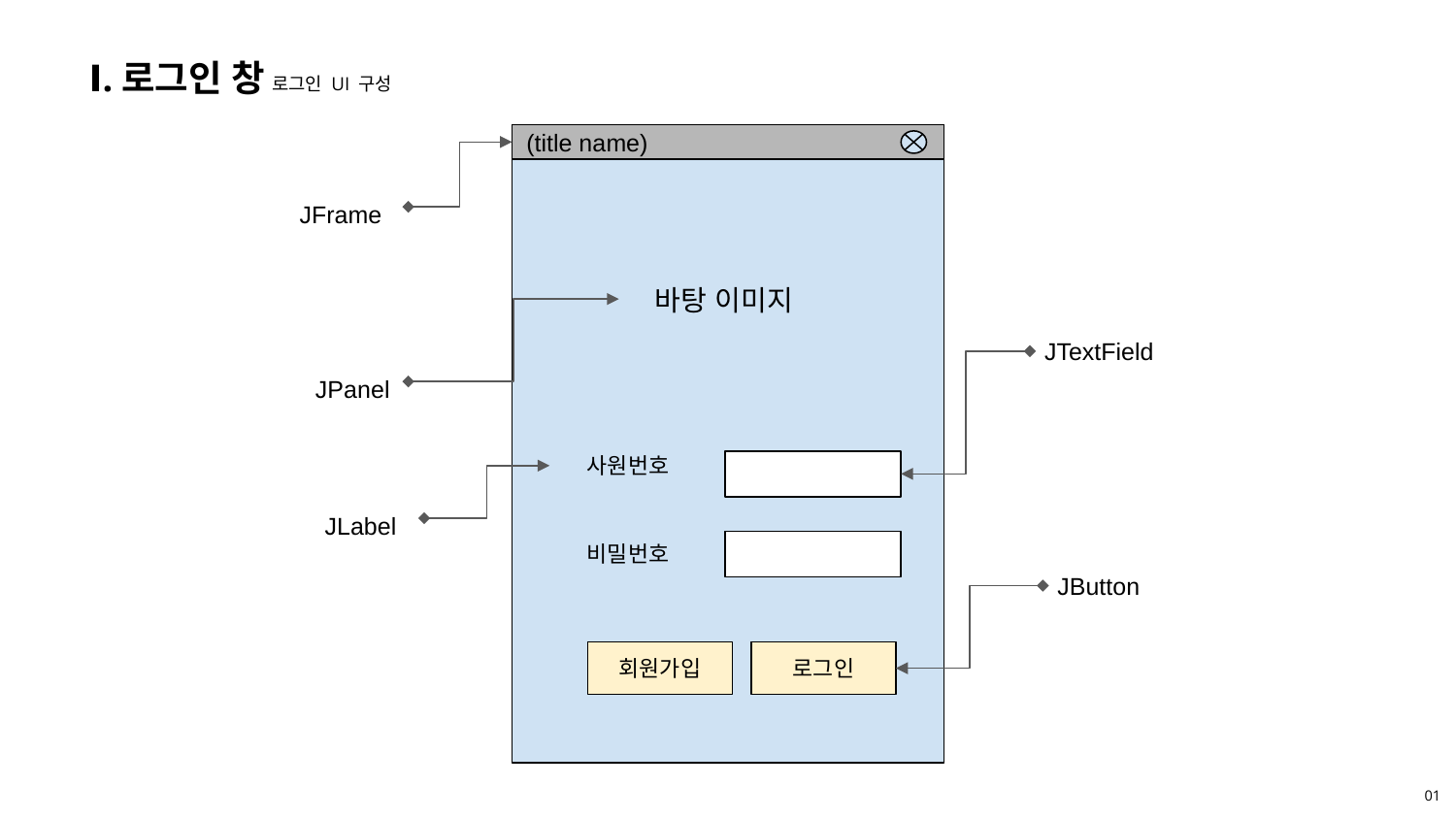

Ⅰ.로그인 창
로그인 UI 구성

(title name)

바탕 이미지
사원번호

비밀번호

회원가입
로그인
JFrame
JTextField
JPanel
JLabel
JButton
01